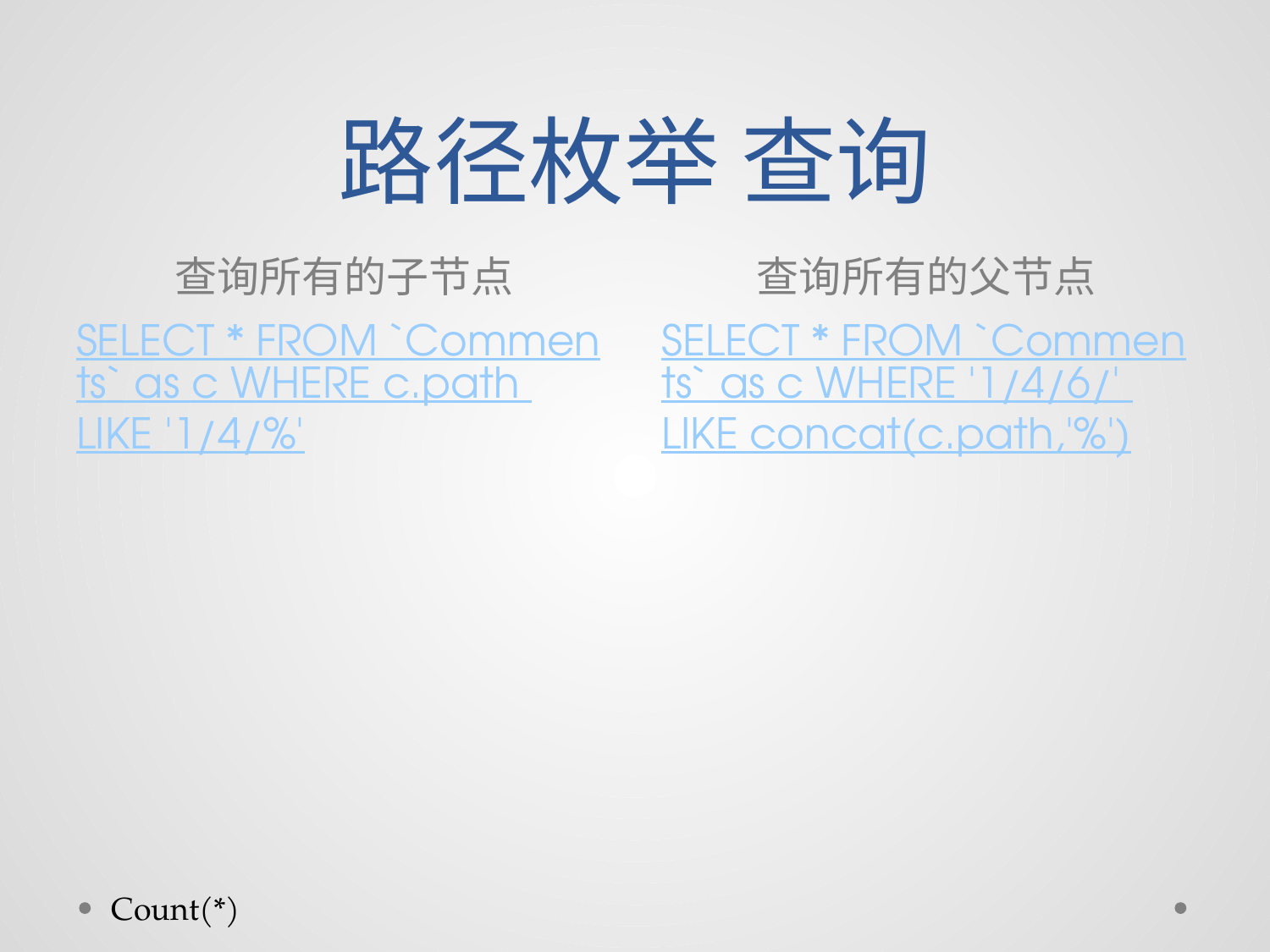

# 路径枚举 查询
查询所有的子节点
查询所有的父节点
SELECT * FROM `Comments` as c WHERE c.path LIKE '1/4/%'
SELECT * FROM `Comments` as c WHERE '1/4/6/' LIKE concat(c.path,'%')
Count(*)